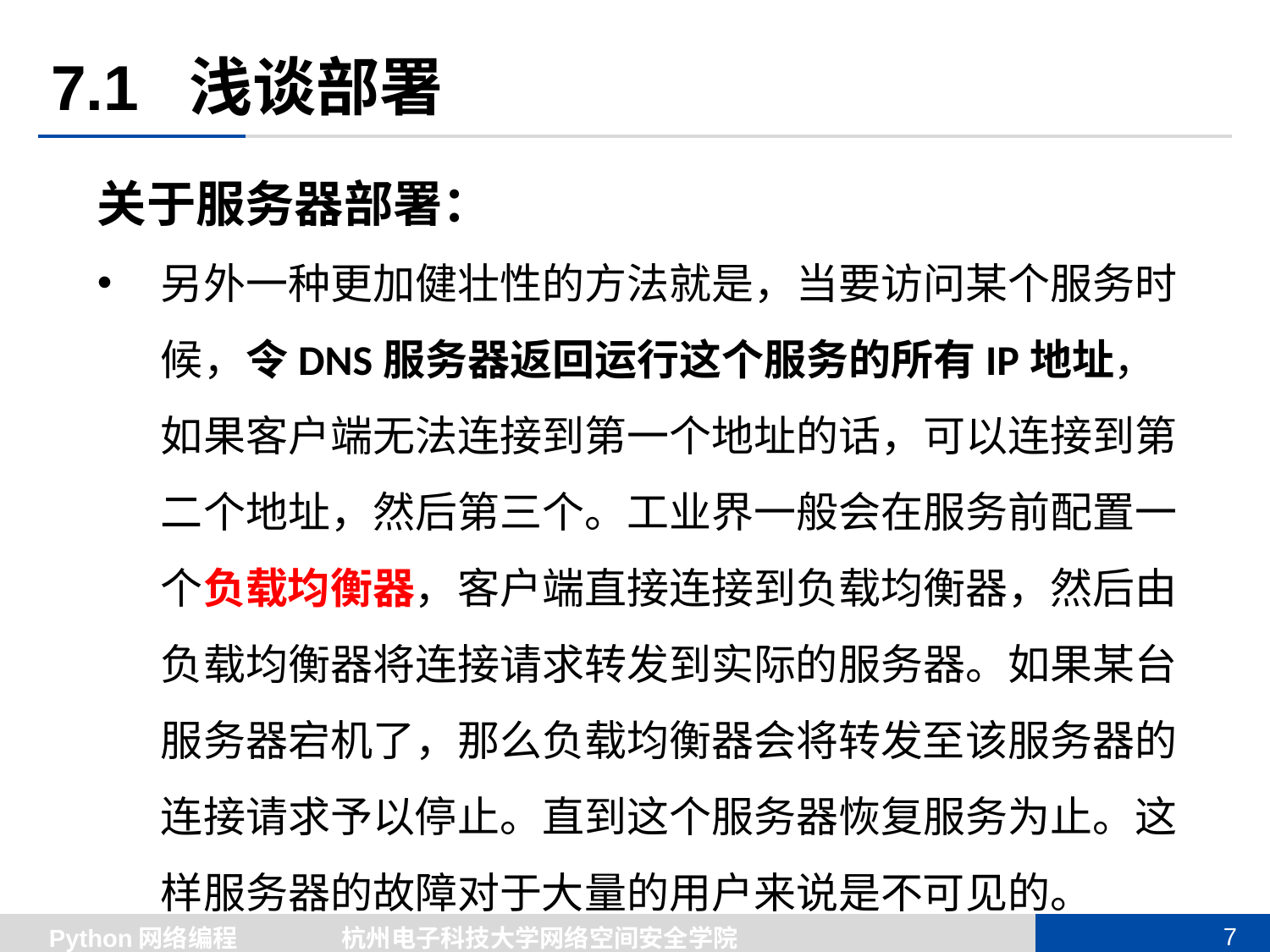

# 7.1  浅谈部署
关于服务器部署：
另外一种更加健壮性的方法就是，当要访问某个服务时候，令DNS服务器返回运行这个服务的所有IP地址，如果客户端无法连接到第一个地址的话，可以连接到第二个地址，然后第三个。工业界一般会在服务前配置一个负载均衡器，客户端直接连接到负载均衡器，然后由负载均衡器将连接请求转发到实际的服务器。如果某台服务器宕机了，那么负载均衡器会将转发至该服务器的连接请求予以停止。直到这个服务器恢复服务为止。这样服务器的故障对于大量的用户来说是不可见的。